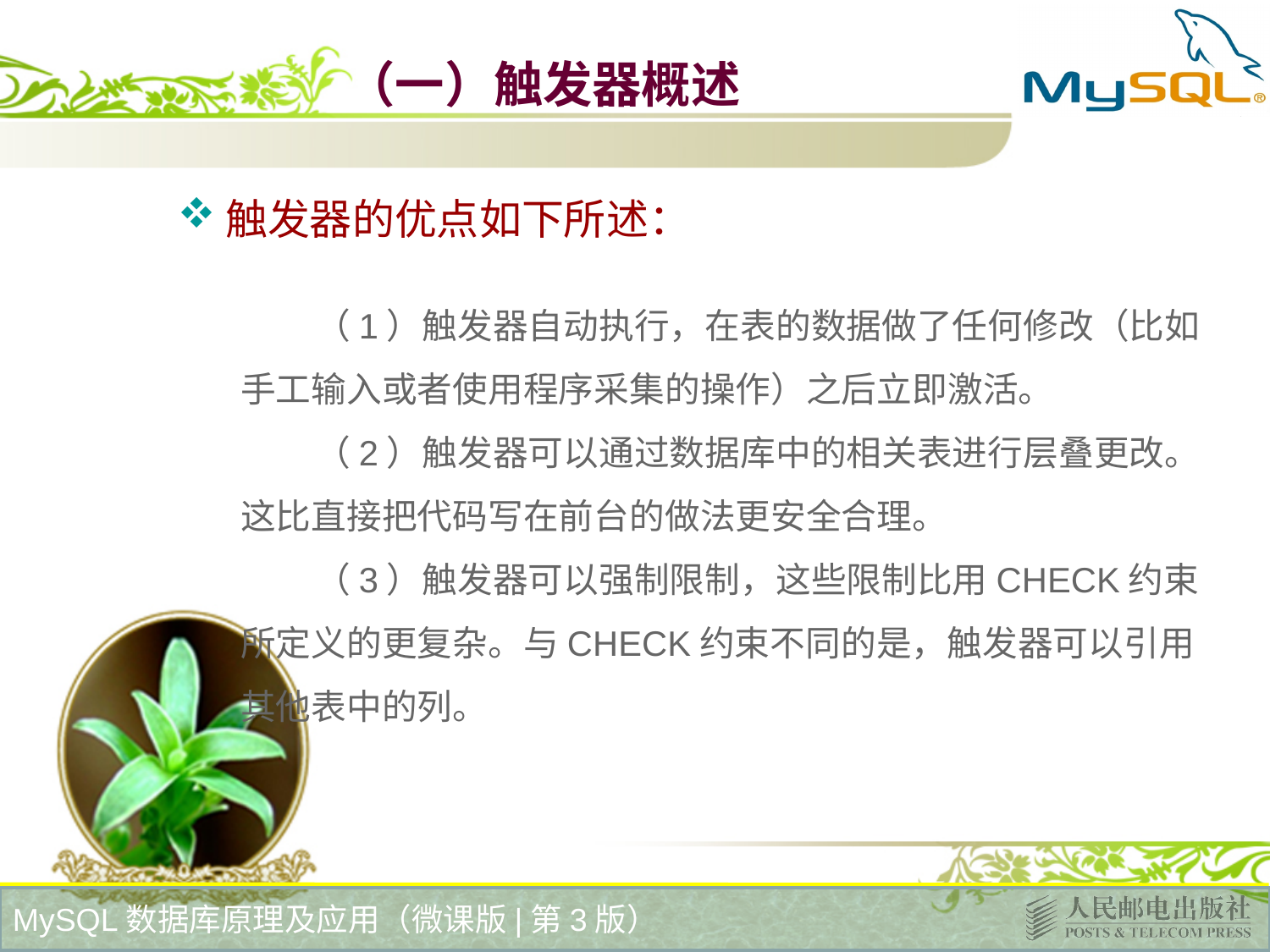

# （一）触发器概述
触发器的优点如下所述：
（1）触发器自动执行，在表的数据做了任何修改（比如手工输入或者使用程序采集的操作）之后立即激活。
（2）触发器可以通过数据库中的相关表进行层叠更改。这比直接把代码写在前台的做法更安全合理。
（3）触发器可以强制限制，这些限制比用CHECK约束所定义的更复杂。与CHECK约束不同的是，触发器可以引用其他表中的列。